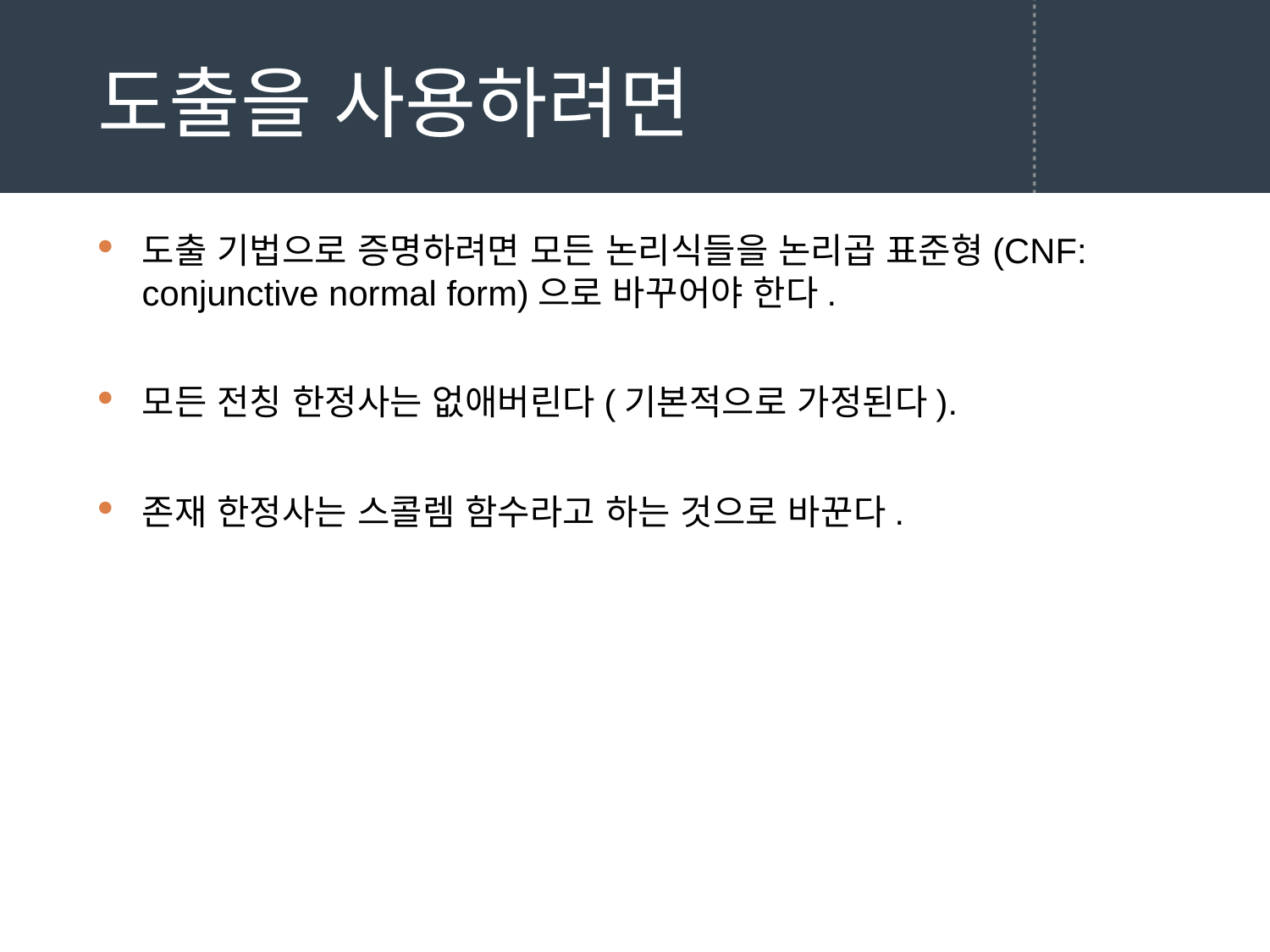

# 도출을 사용하려면
도출 기법으로 증명하려면 모든 논리식들을 논리곱 표준형(CNF: conjunctive normal form)으로 바꾸어야 한다.

모든 전칭 한정사는 없애버린다(기본적으로 가정된다).

존재 한정사는 스콜렘 함수라고 하는 것으로 바꾼다.